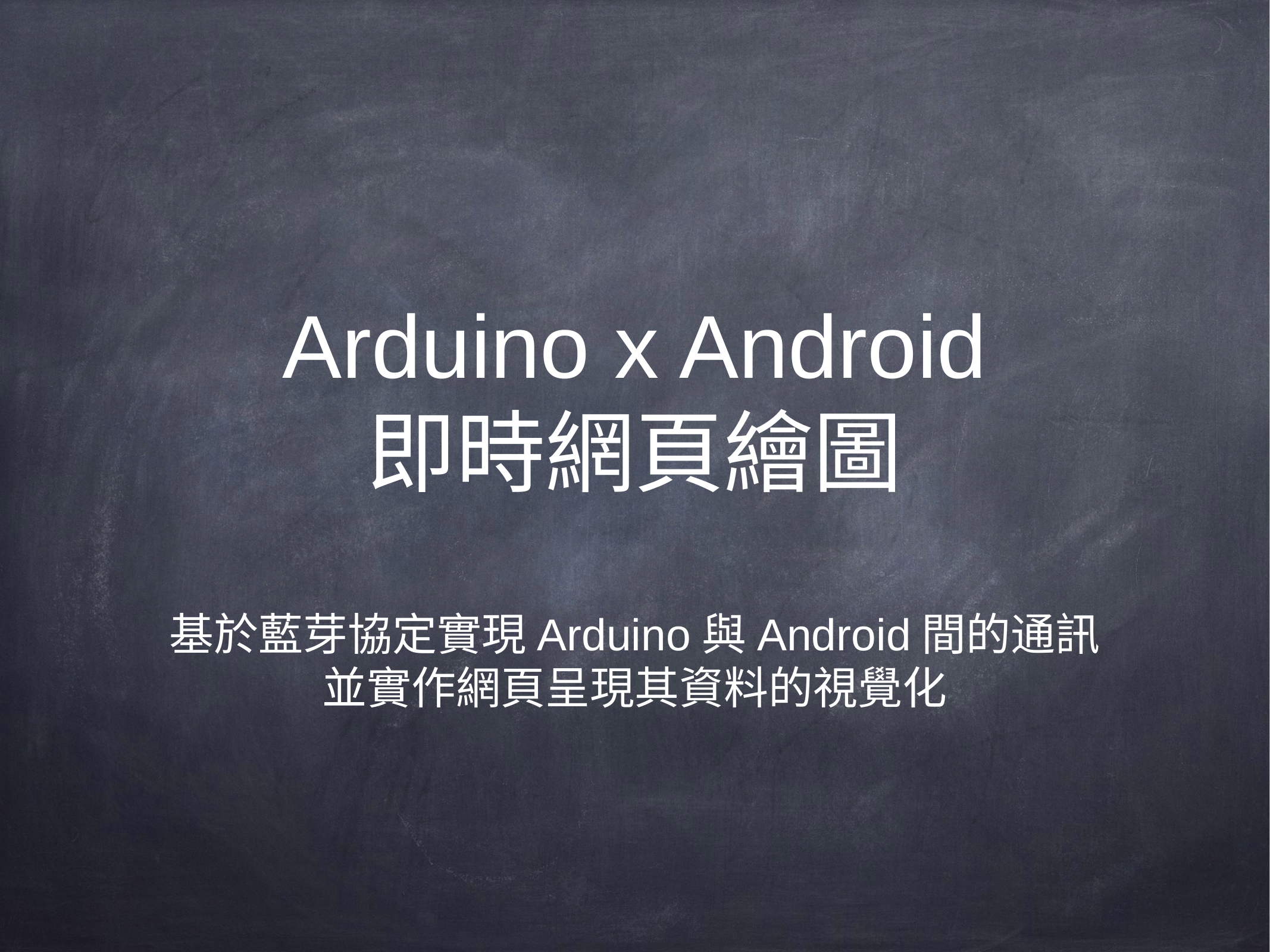

# Arduino x Android
即時網頁繪圖
基於藍芽協定實現Arduino與Android間的通訊
並實作網頁呈現其資料的視覺化
1